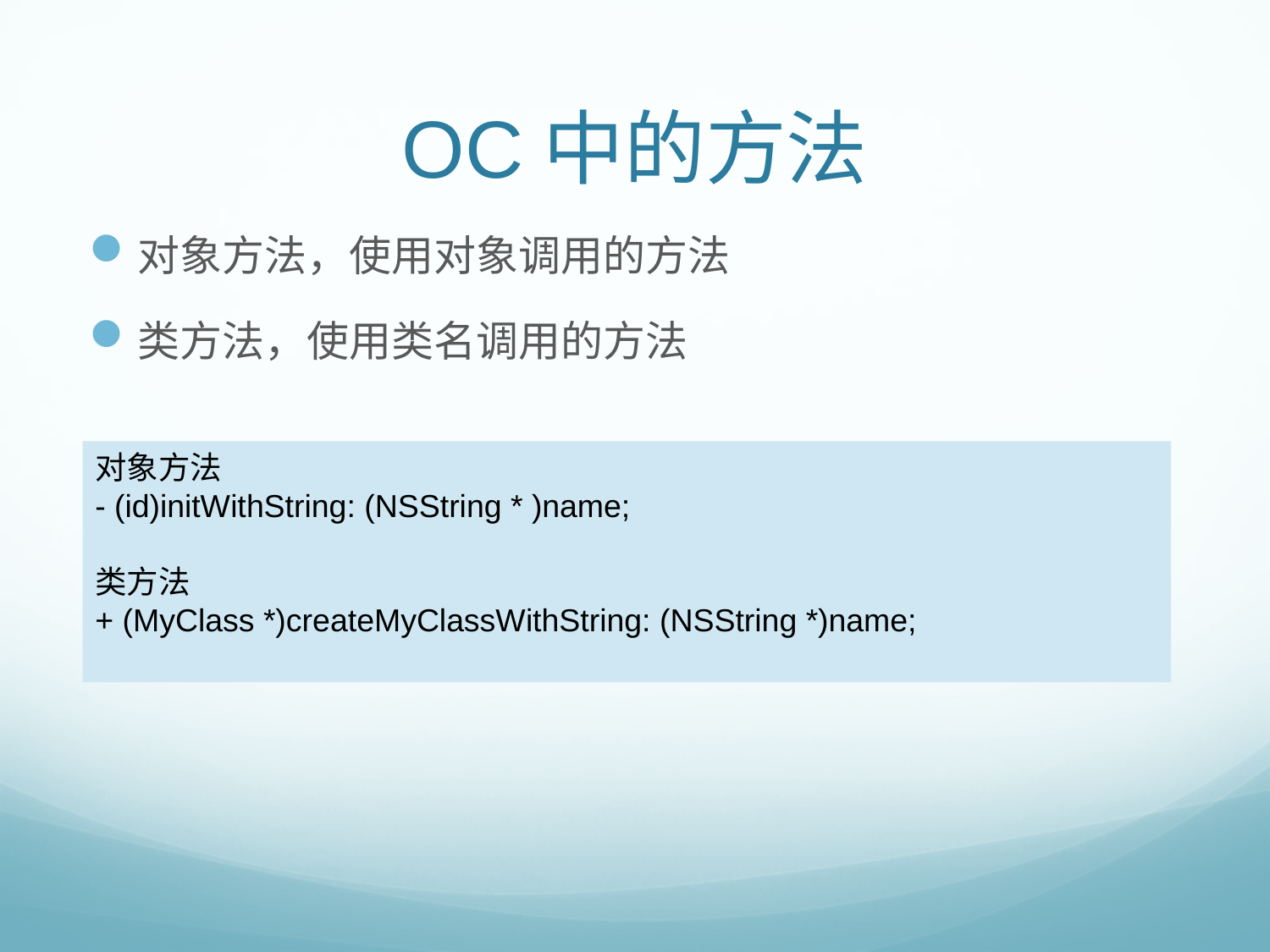

# OC中的方法
对象方法，使用对象调用的方法
类方法，使用类名调用的方法
对象方法
- (id)initWithString: (NSString * )name;

类方法
+ (MyClass *)createMyClassWithString: (NSString *)name;